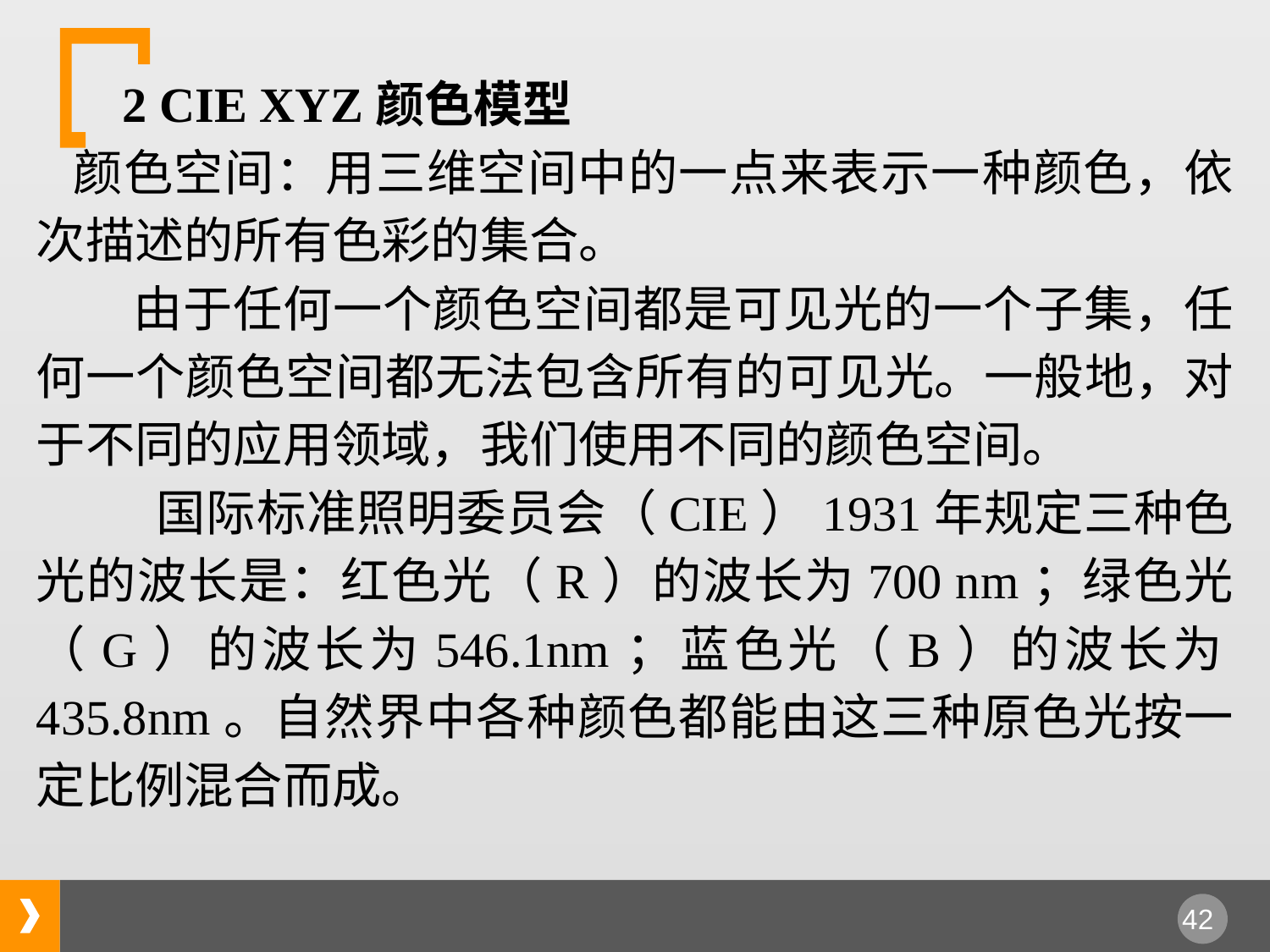

2 CIE XYZ颜色模型
颜色空间：用三维空间中的一点来表示一种颜色，依次描述的所有色彩的集合。
    由于任何一个颜色空间都是可见光的一个子集，任何一个颜色空间都无法包含所有的可见光。一般地，对于不同的应用领域，我们使用不同的颜色空间。
      国际标准照明委员会（CIE）1931年规定三种色光的波长是：红色光（R）的波长为700 nm；绿色光（G）的波长为546.1nm；蓝色光（B）的波长为435.8nm。自然界中各种颜色都能由这三种原色光按一定比例混合而成。